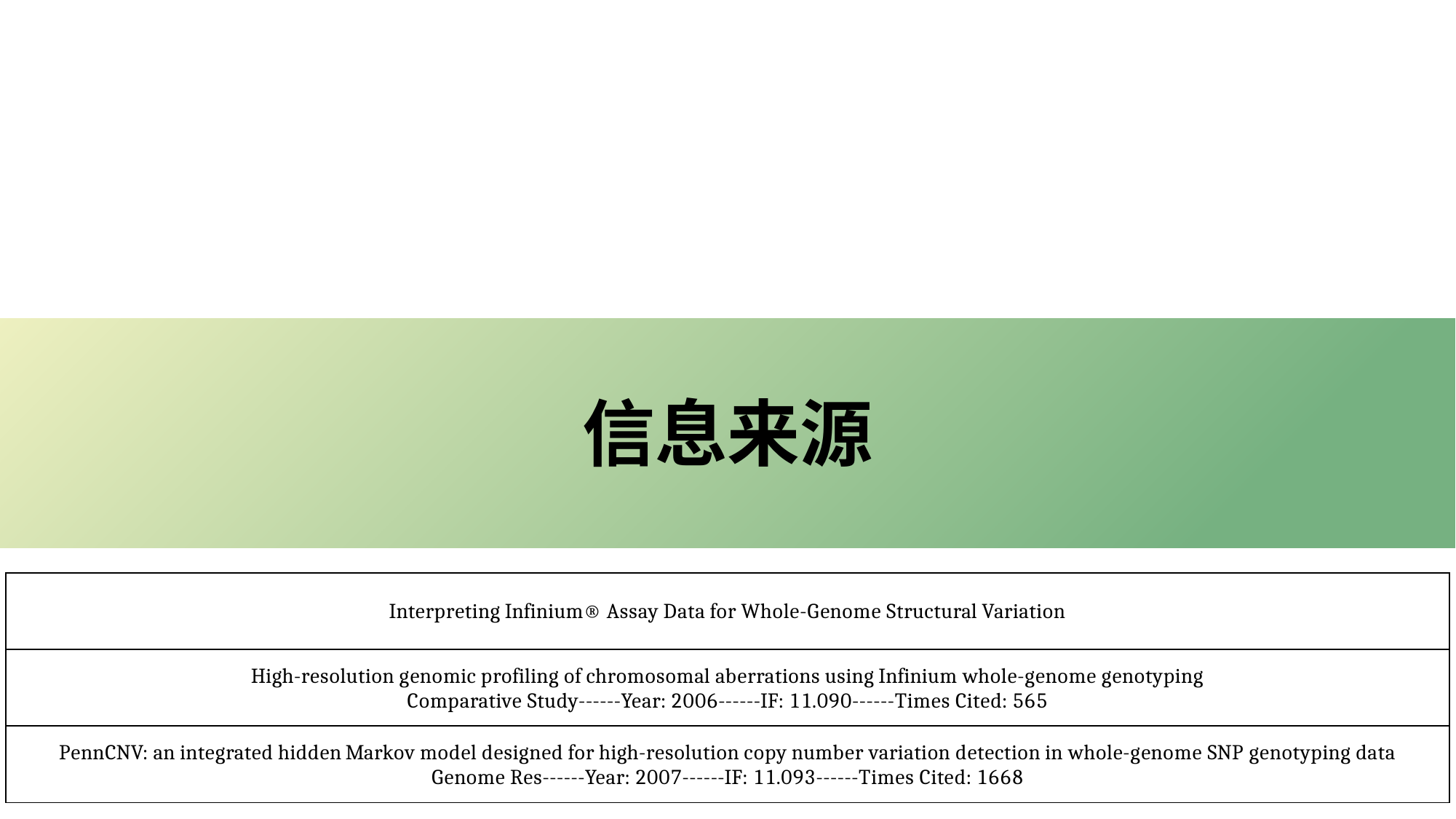

# 信息来源
| Interpreting Infinium® Assay Data for Whole-Genome Structural Variation |
| --- |
| High-resolution genomic profiling of chromosomal aberrations using Infinium whole-genome genotyping Comparative Study------Year: 2006------IF: 11.090------Times Cited: 565 |
| PennCNV: an integrated hidden Markov model designed for high-resolution copy number variation detection in whole-genome SNP genotyping data Genome Res------Year: 2007------IF: 11.093------Times Cited: 1668 |